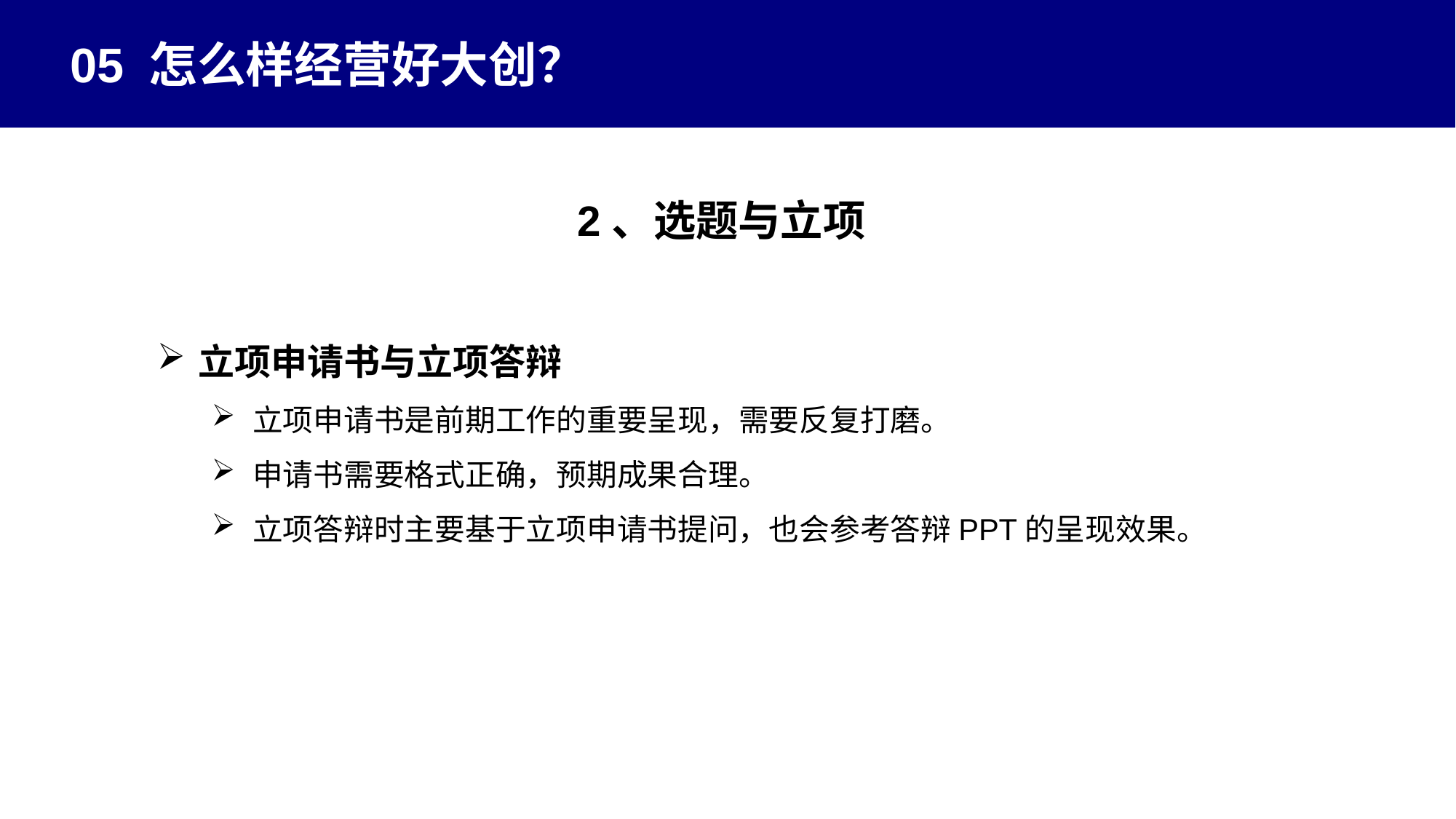

05 怎么样经营好大创？
2、选题与立项
立项申请书与立项答辩
立项申请书是前期工作的重要呈现，需要反复打磨。
申请书需要格式正确，预期成果合理。
立项答辩时主要基于立项申请书提问，也会参考答辩PPT的呈现效果。
25